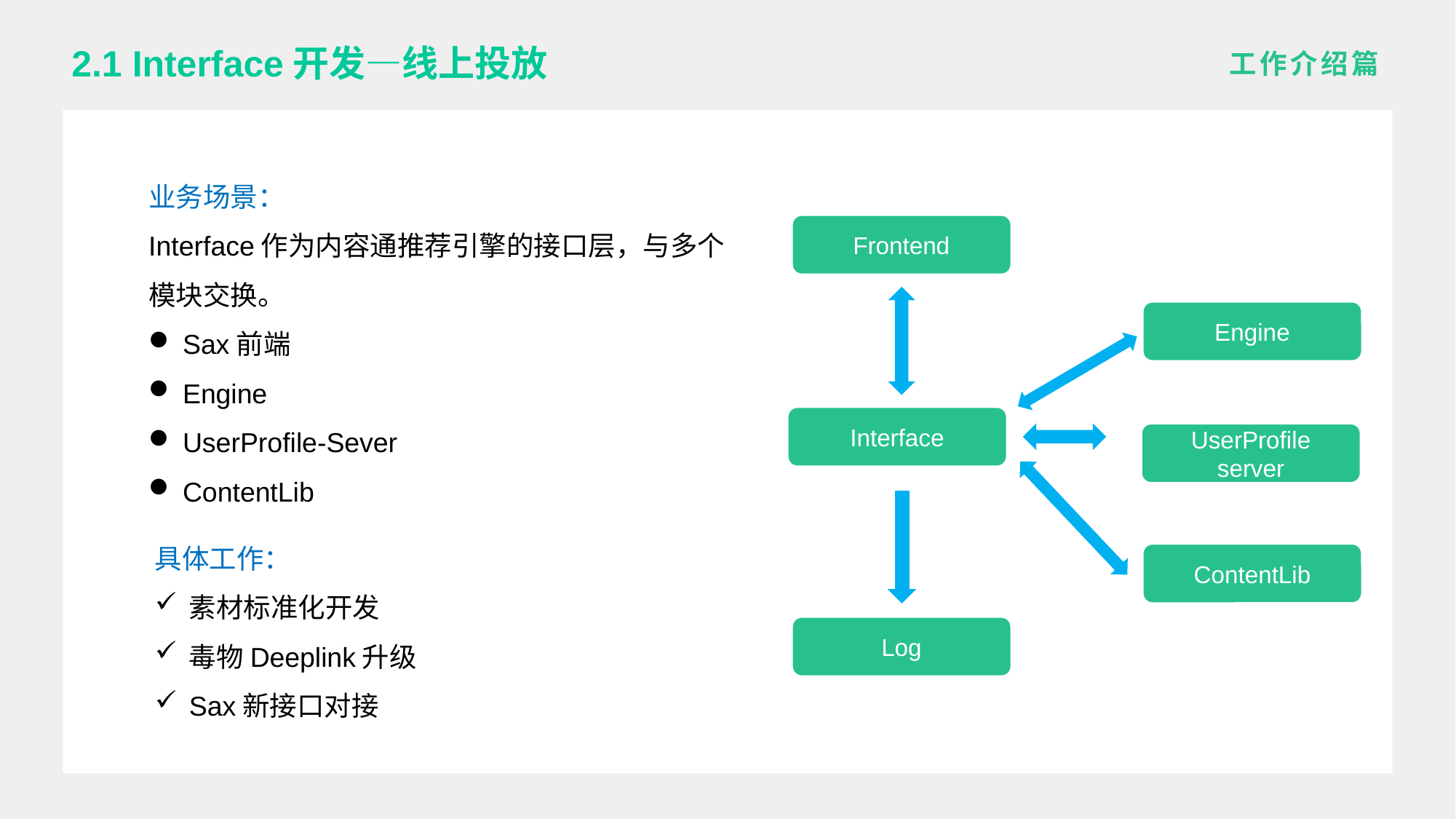

# 2.1 Interface开发—线上投放
工作介绍篇
业务场景：
Interface作为内容通推荐引擎的接口层，与多个模块交换。
Sax前端
Engine
UserProfile-Sever
ContentLib

Frontend
Engine

Interface

UserProfile server

ContentLib
Log
具体工作：
素材标准化开发
毒物Deeplink升级
Sax新接口对接